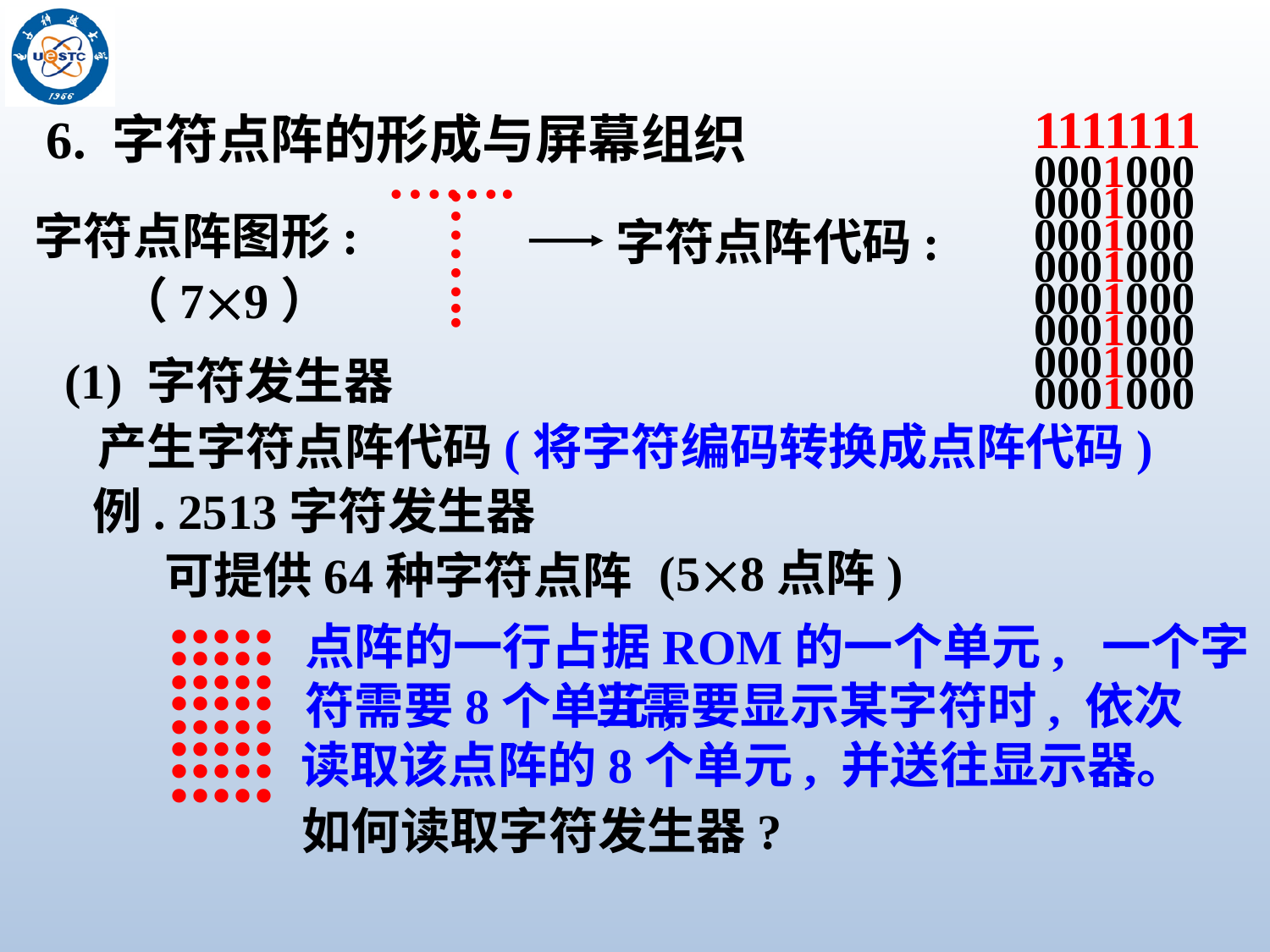

1111111
0001000
0001000
0001000
0001000
0001000
0001000
0001000
0001000
6. 字符点阵的形成与屏幕组织
…….
……..
字符点阵图形:
（7×9）
字符点阵代码:

(1) 字符发生器
产生字符点阵代码(将字符编码转换成点阵代码)
例. 2513字符发生器
(5×8点阵)
可提供64种字符点阵
.....
.....
.....
.....
.....
.....
.....
.....
点阵的一行占据ROM的一个单元,  一个字符需要8个单元;
                         当需要显示某字符时, 依次读取该点阵的8个单元, 并送往显示器。
如何读取字符发生器?